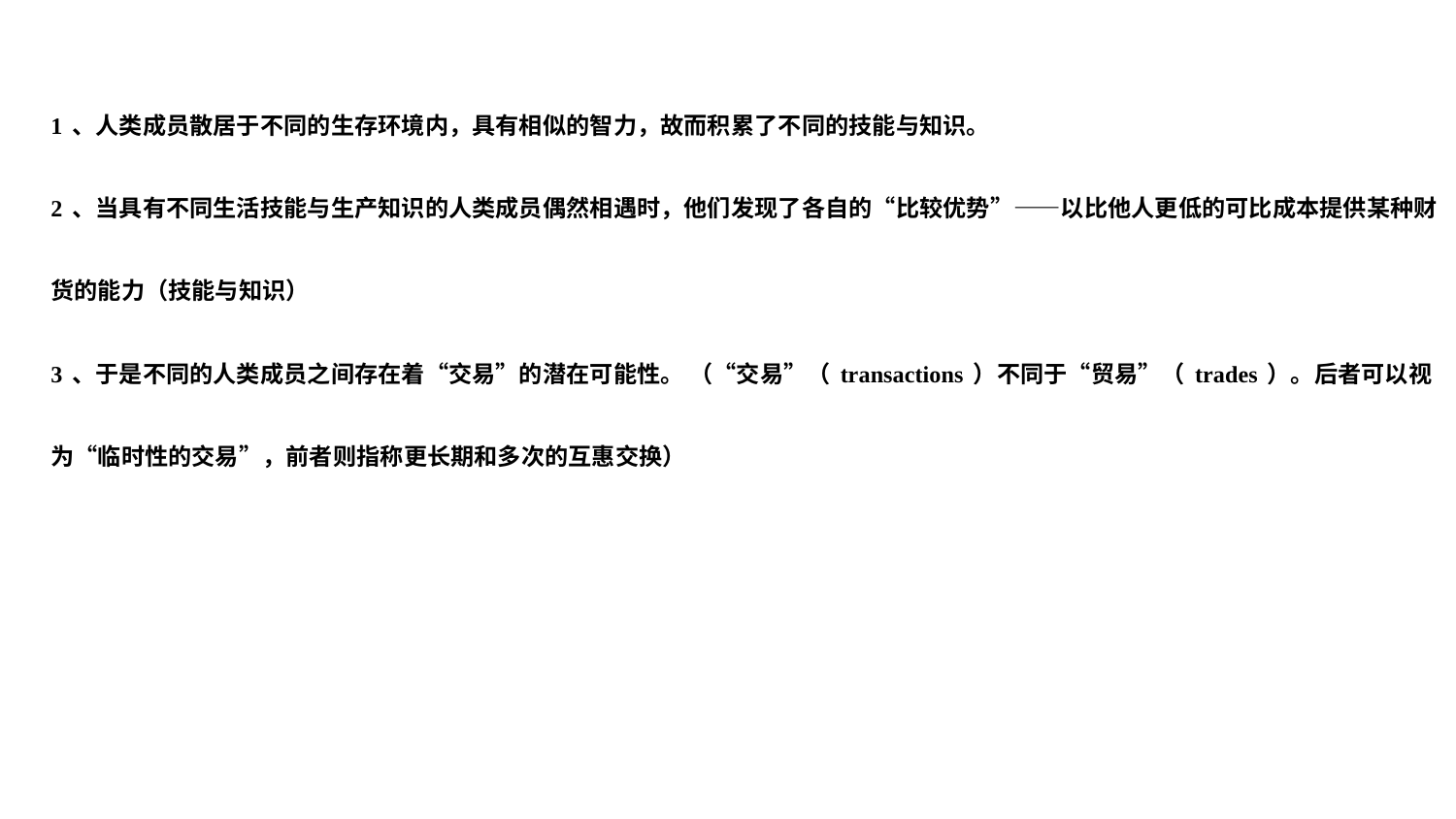

1、人类成员散居于不同的生存环境内，具有相似的智力，故而积累了不同的技能与知识。
2、当具有不同生活技能与生产知识的人类成员偶然相遇时，他们发现了各自的“比较优势”——以比他人更低的可比成本提供某种财货的能力（技能与知识）
3、于是不同的人类成员之间存在着“交易”的潜在可能性。 （“交易”（transactions）不同于“贸易”（trades）。后者可以视为“临时性的交易”，前者则指称更长期和多次的互惠交换）